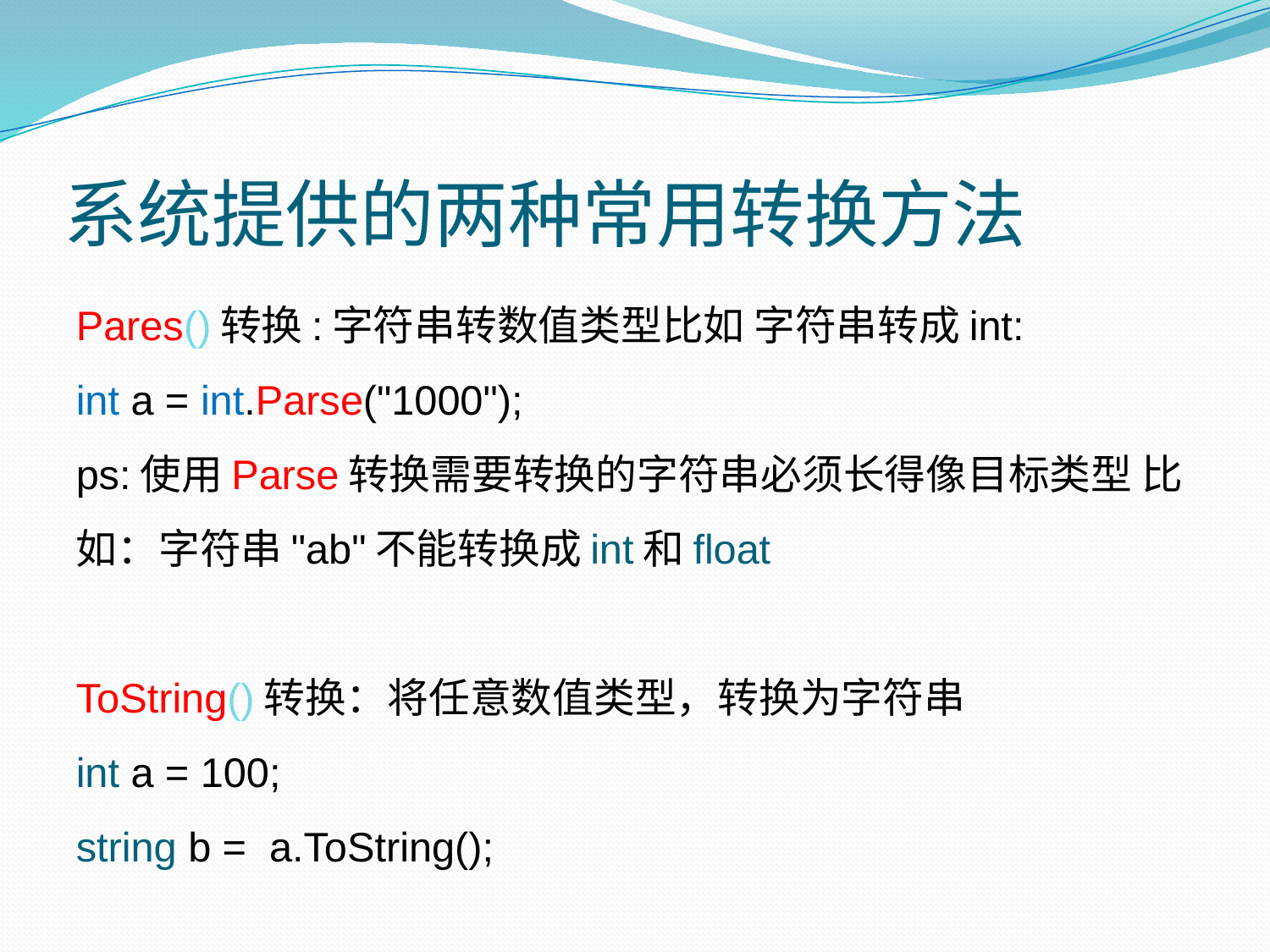

# 系统提供的两种常用转换方法
Pares()转换:字符串转数值类型比如 字符串转成int:
int a = int.Parse("1000");
ps:使用Parse转换需要转换的字符串必须长得像目标类型 比如：字符串"ab"不能转换成int和float

ToString()转换：将任意数值类型，转换为字符串
int a = 100;
string b =  a.ToString();